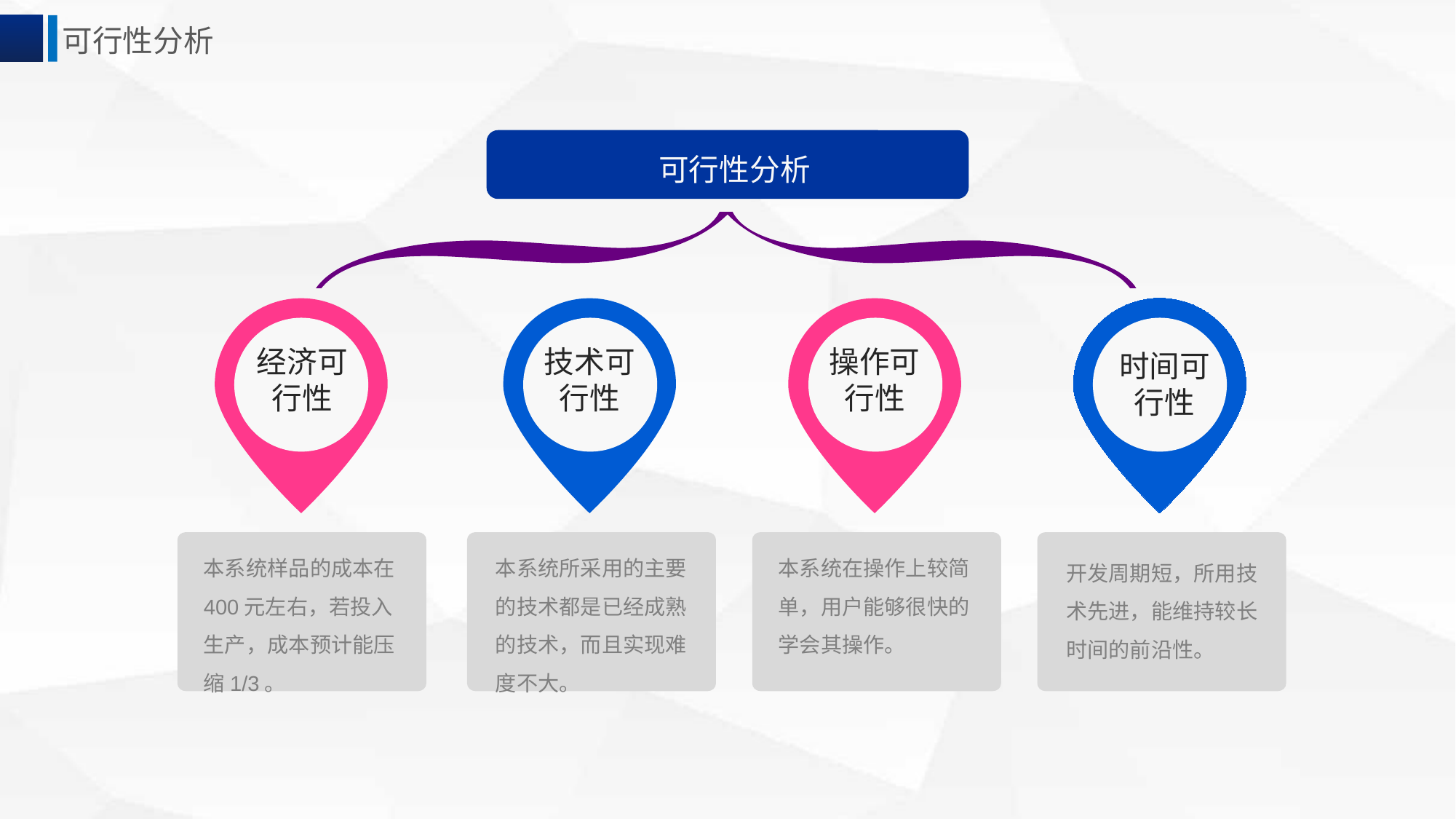

可行性分析

可行性分析

经济可行性
技术可行性
操作可行性
时间可行性

本系统所采用的主要的技术都是已经成熟的技术，而且实现难度不大。

本系统在操作上较简单，用户能够很快的学会其操作。

开发周期短，所用技术先进，能维持较长时间的前沿性。

本系统样品的成本在400元左右，若投入生产，成本预计能压缩1/3。